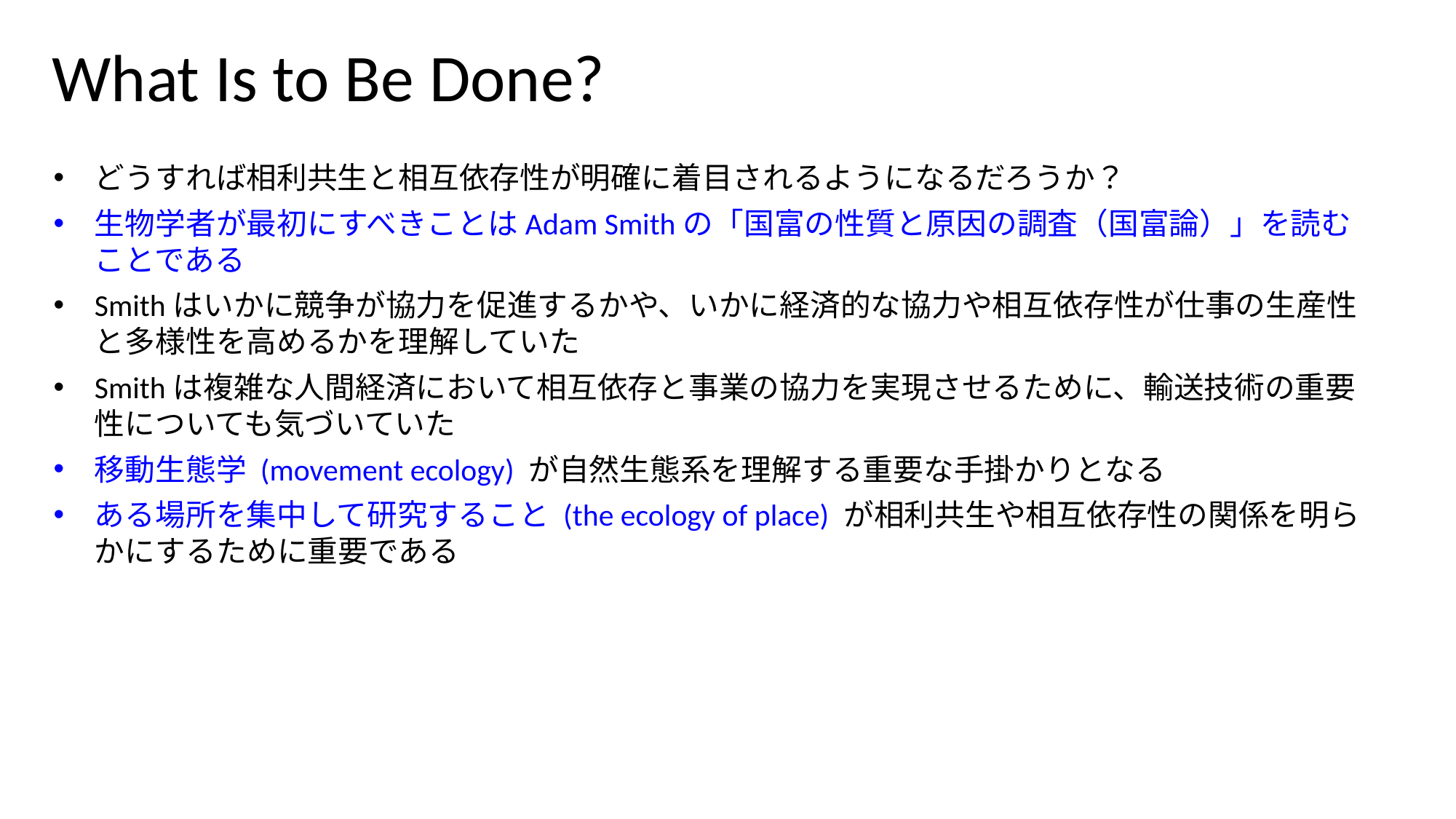

# What Is to Be Done?
どうすれば相利共生と相互依存性が明確に着目されるようになるだろうか？
生物学者が最初にすべきことはAdam Smithの「国富の性質と原因の調査（国富論）」を読むことである
Smithはいかに競争が協力を促進するかや、いかに経済的な協力や相互依存性が仕事の生産性と多様性を高めるかを理解していた
Smithは複雑な人間経済において相互依存と事業の協力を実現させるために、輸送技術の重要性についても気づいていた
移動生態学 (movement ecology) が自然生態系を理解する重要な手掛かりとなる
ある場所を集中して研究すること (the ecology of place) が相利共生や相互依存性の関係を明らかにするために重要である